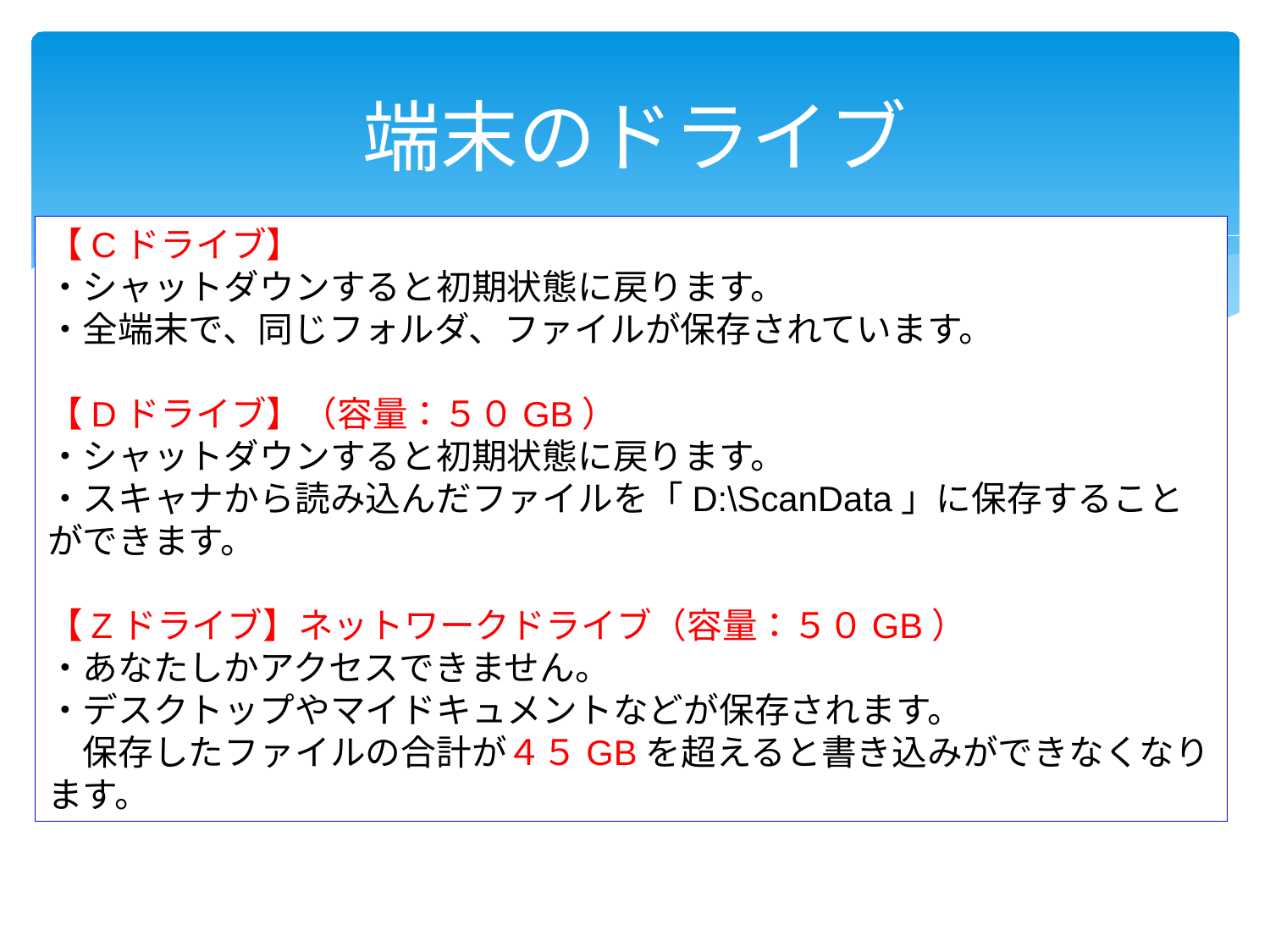

# 端末のドライブ
【Cドライブ】
・シャットダウンすると初期状態に戻ります。
・全端末で、同じフォルダ、ファイルが保存されています。

【Dドライブ】（容量：５０GB）
・シャットダウンすると初期状態に戻ります。
・スキャナから読み込んだファイルを「D:\ScanData」に保存することができます。

【Zドライブ】ネットワークドライブ（容量：５０GB）
・あなたしかアクセスできません。
・デスクトップやマイドキュメントなどが保存されます。
　保存したファイルの合計が４５GBを超えると書き込みができなくなります。